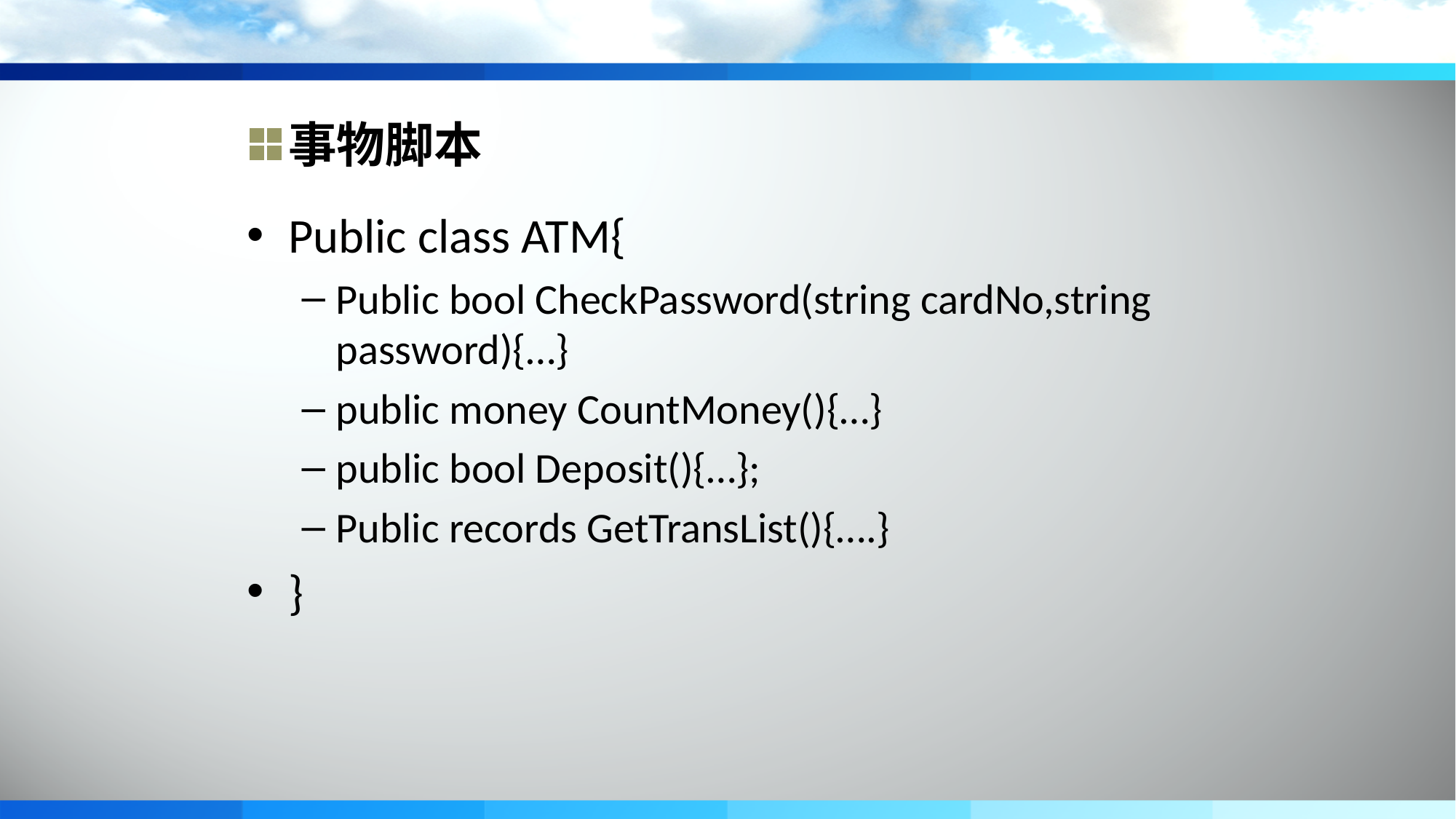

事物脚本
Public class ATM{
Public bool CheckPassword(string cardNo,string password){…}
public money CountMoney(){…}
public bool Deposit(){…};
Public records GetTransList(){….}
}